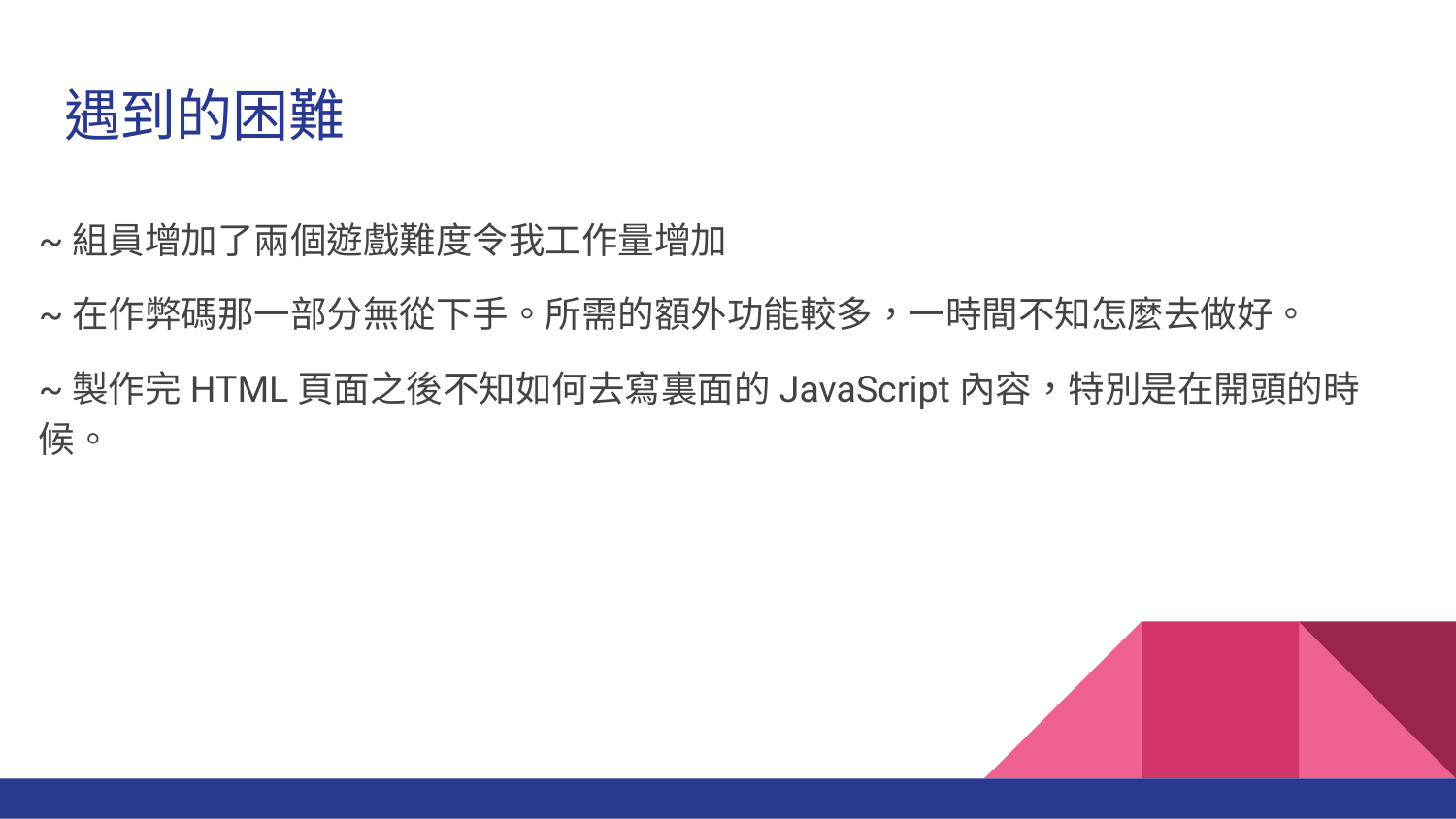

# 遇到的困難
~組員增加了兩個遊戲難度令我工作量增加
~在作弊碼那一部分無從下手。所需的額外功能較多，一時間不知怎麼去做好。
~製作完HTML頁面之後不知如何去寫裏面的JavaScript內容，特別是在開頭的時候。